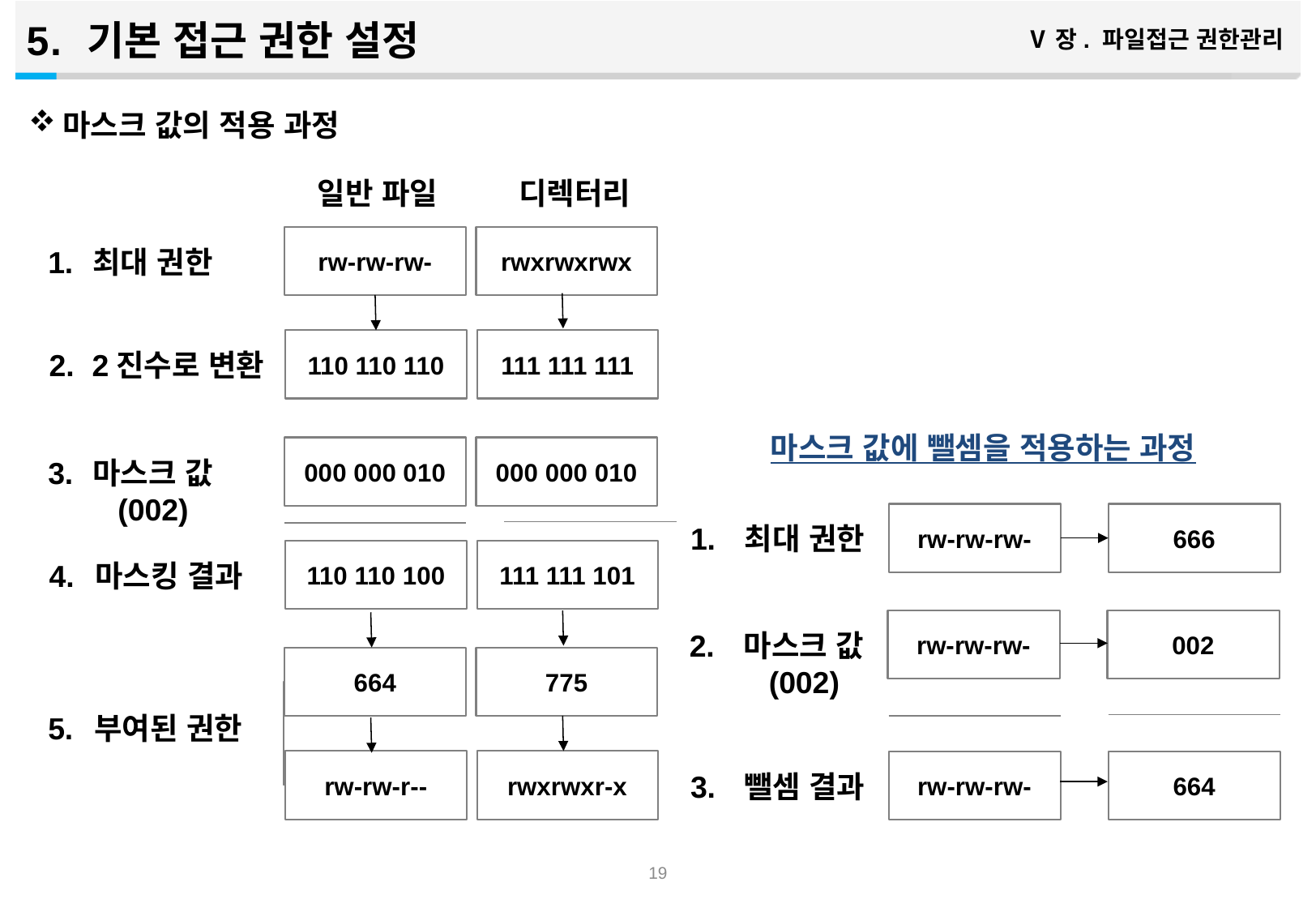

기본 접근 권한 설정
Ⅴ장. 파일접근 권한관리
마스크 값의 적용 과정
일반 파일
디렉터리
rw-rw-rw-
rwxrwxrwx
1.
최대 권한
110 110 110
111 111 111
2.
2진수로 변환
마스크 값에 뺄셈을 적용하는 과정
000 000 010
000 000 010
3.
마스크 값
(002)
rw-rw-rw-
666
1.
최대 권한
110 110 100
111 111 101
4.
마스킹 결과
rw-rw-rw-
002
2.
마스크 값
(002)
664
775
5.
부여된 권한
rw-rw-r--
rwxrwxr-x
rw-rw-rw-
664
3.
뺄셈 결과
19